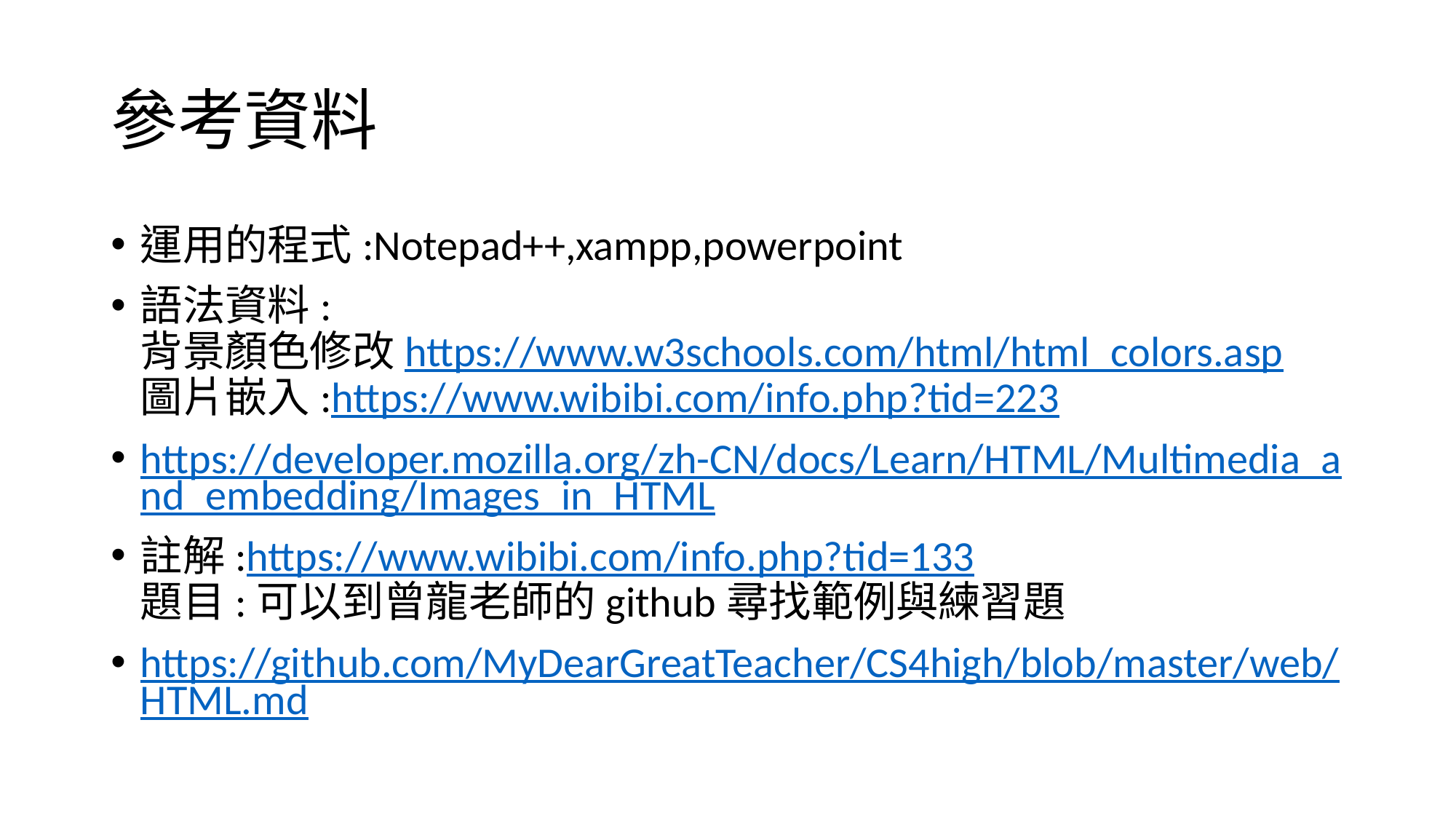

# 參考資料
運用的程式:Notepad++,xampp,powerpoint
語法資料:
背景顏色修改https://www.w3schools.com/html/html_colors.asp
圖片嵌入:https://www.wibibi.com/info.php?tid=223
https://developer.mozilla.org/zh-CN/docs/Learn/HTML/Multimedia_and_embedding/Images_in_HTML
註解:https://www.wibibi.com/info.php?tid=133
題目:可以到曾龍老師的github尋找範例與練習題
https://github.com/MyDearGreatTeacher/CS4high/blob/master/web/HTML.md